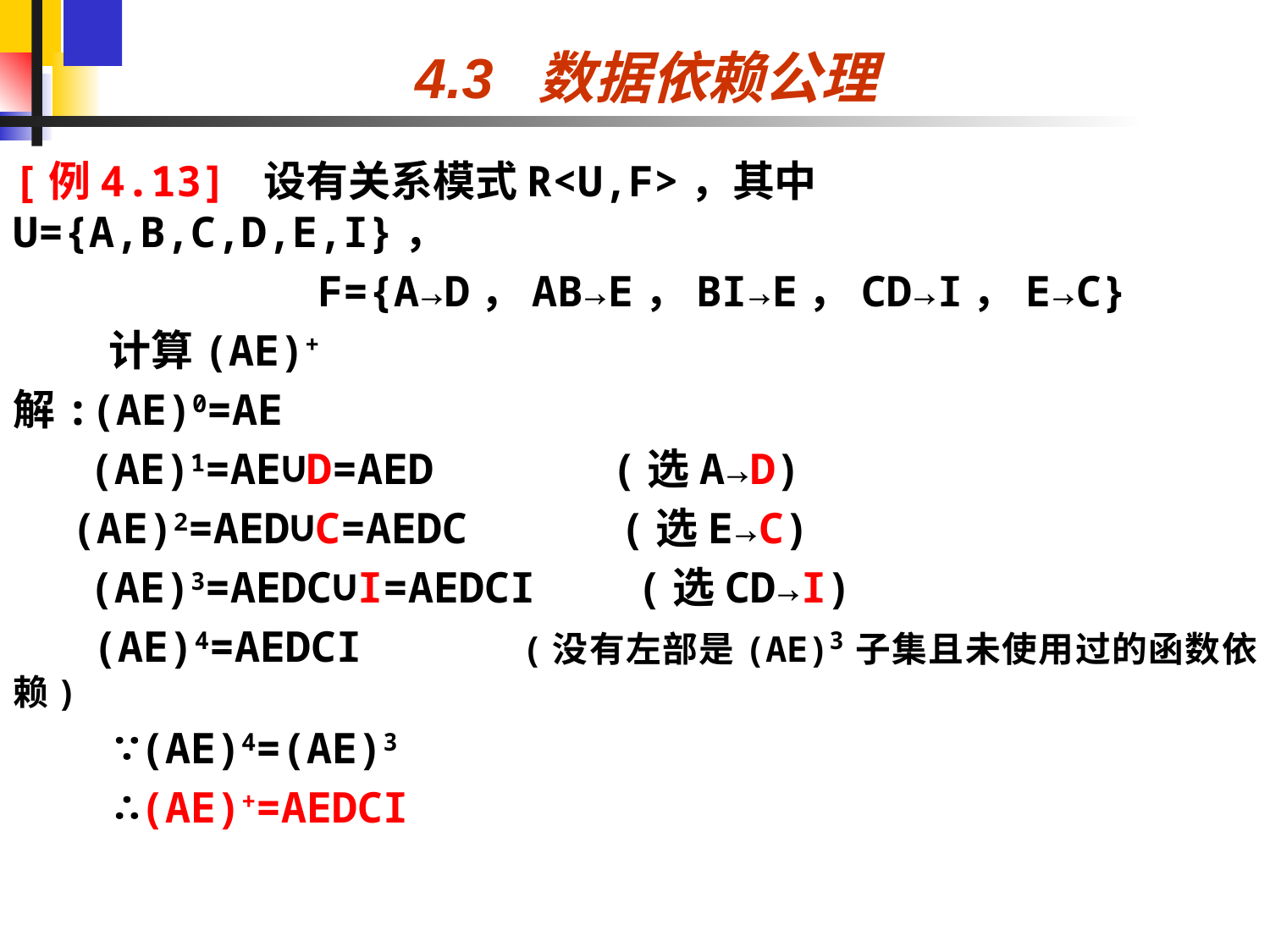

# 4.3  数据依赖公理
[例4.13] 设有关系模式R<U,F>，其中U={A,B,C,D,E,I}，
            F={A→D，AB→E，BI→E，CD→I，E→C}
         计算(AE)+
解:(AE)0=AE
   (AE)1=AE∪D=AED       (选A→D)
    (AE)2=AED∪C=AEDC      (选E→C)
   (AE)3=AEDC∪I=AEDCI    (选CD→I)
   (AE)4=AEDCI      (没有左部是(AE)3子集且未使用过的函数依赖)
    ∵(AE)4=(AE)3
    ∴(AE)+=AEDCI